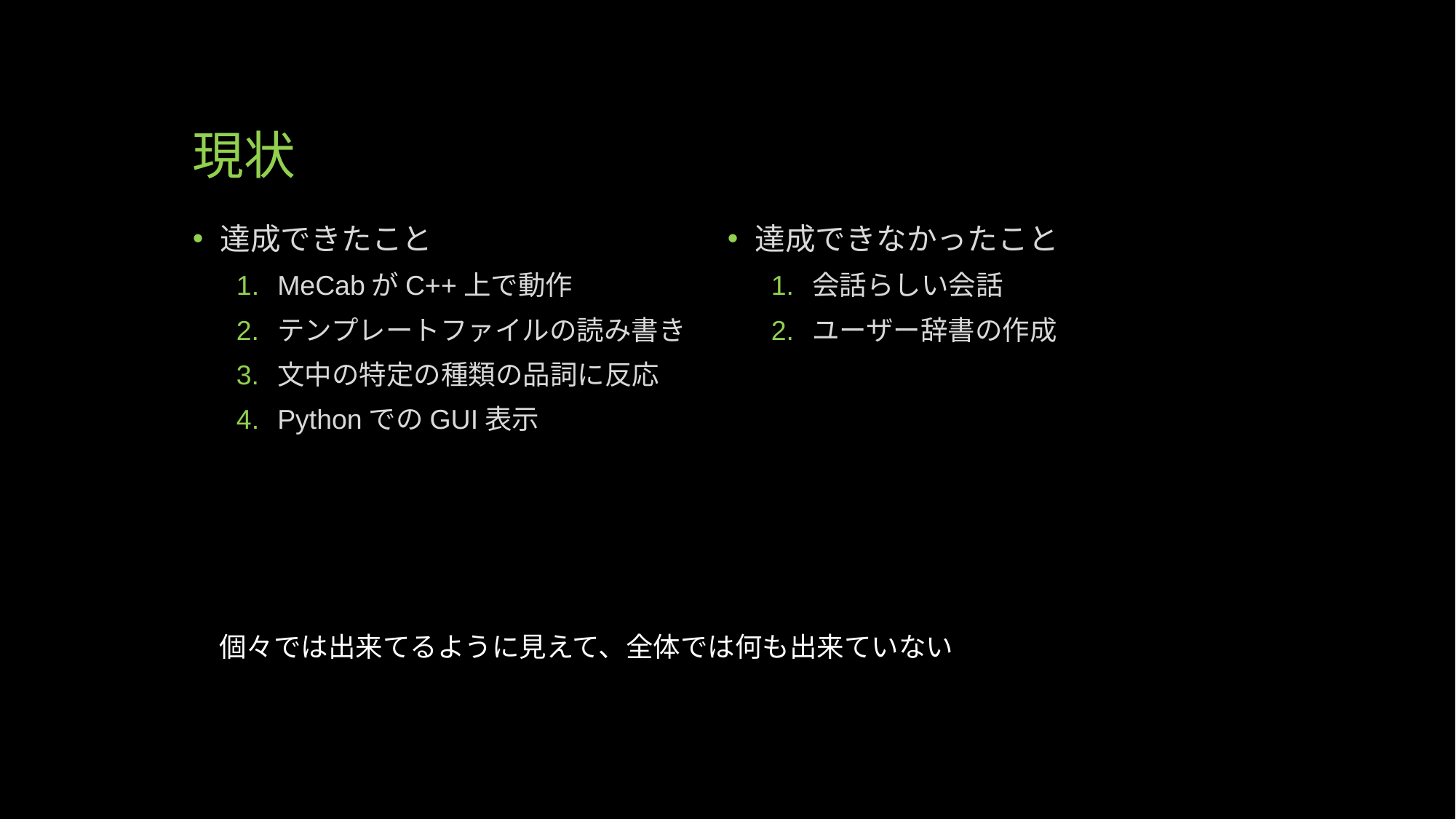

# 現状
達成できたこと
MeCabがC++上で動作
テンプレートファイルの読み書き
文中の特定の種類の品詞に反応
PythonでのGUI表示

達成できなかったこと
会話らしい会話
ユーザー辞書の作成

個々では出来てるように見えて、全体では何も出来ていない